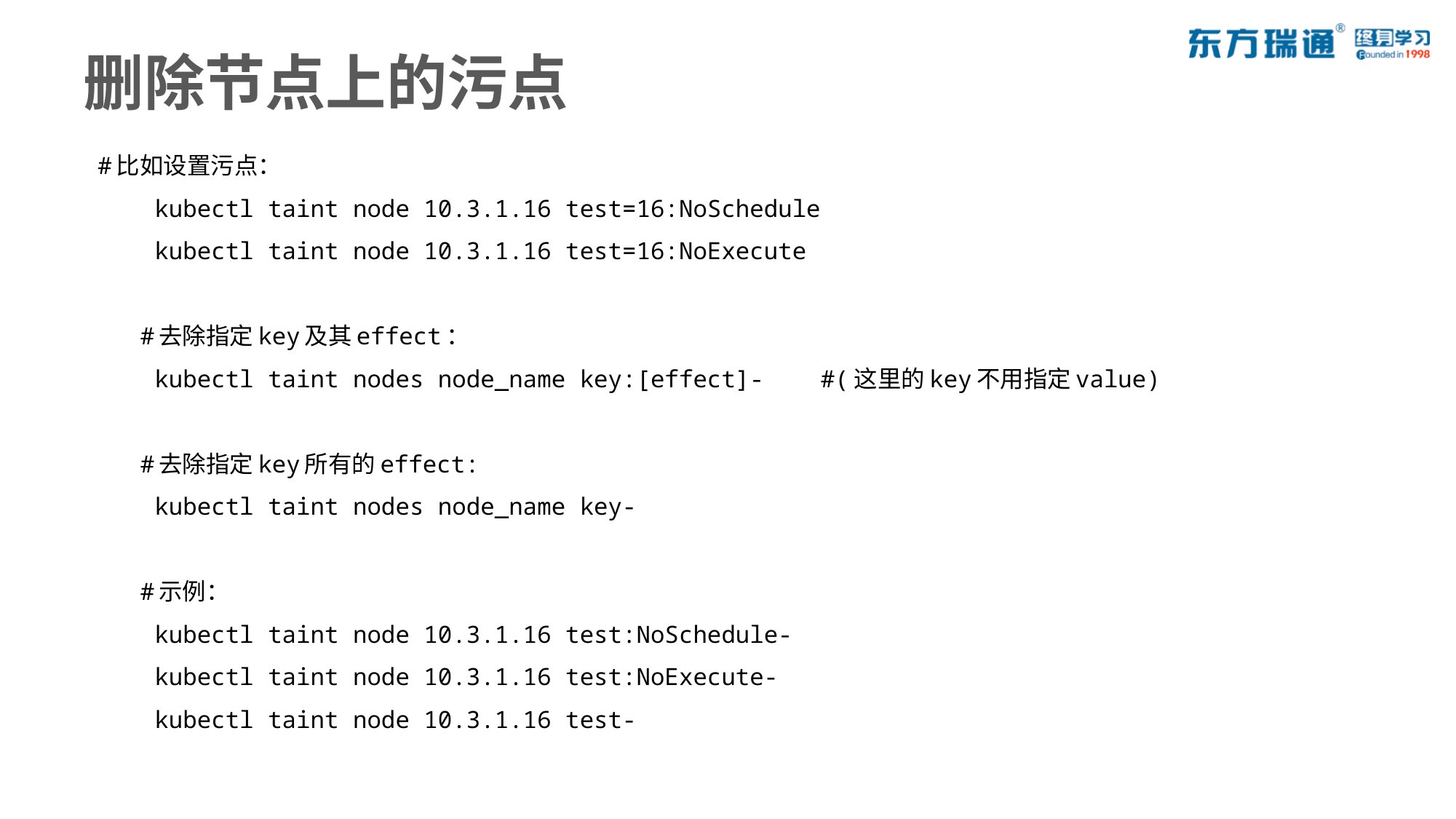

# 删除节点上的污点
 #比如设置污点：
     kubectl taint node 10.3.1.16 test=16:NoSchedule
     kubectl taint node 10.3.1.16 test=16:NoExecute

    #去除指定key及其effect：
     kubectl taint nodes node_name key:[effect]-    #(这里的key不用指定value)

    #去除指定key所有的effect:
     kubectl taint nodes node_name key-

    #示例：
     kubectl taint node 10.3.1.16 test:NoSchedule-
     kubectl taint node 10.3.1.16 test:NoExecute-
     kubectl taint node 10.3.1.16 test-